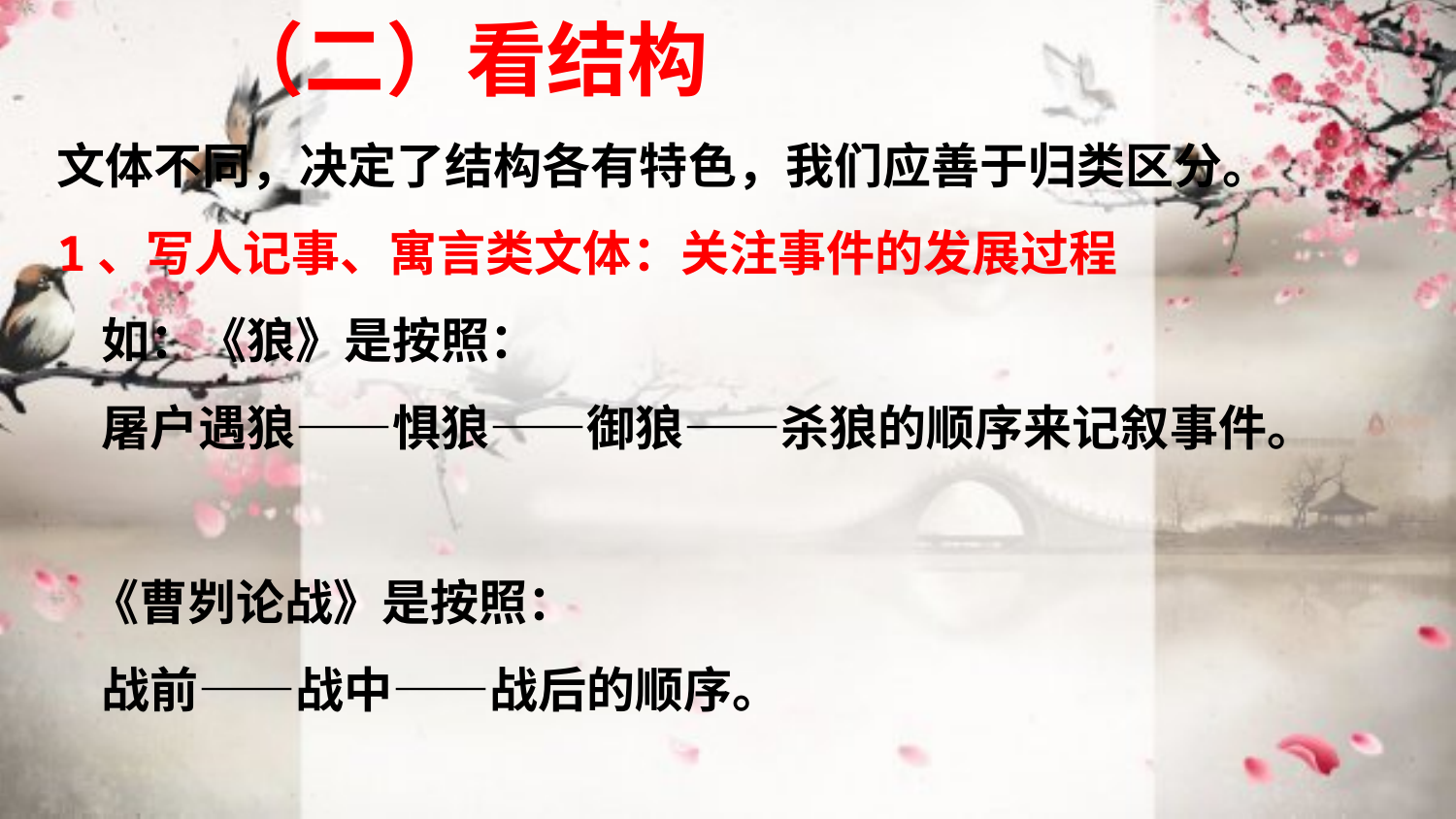

（二）看结构
文体不同，决定了结构各有特色，我们应善于归类区分。
1、写人记事、寓言类文体：关注事件的发展过程
   如：《狼》是按照：
   屠户遇狼——惧狼——御狼——杀狼的顺序来记叙事件。

  《曹刿论战》是按照：
   战前——战中——战后的顺序。